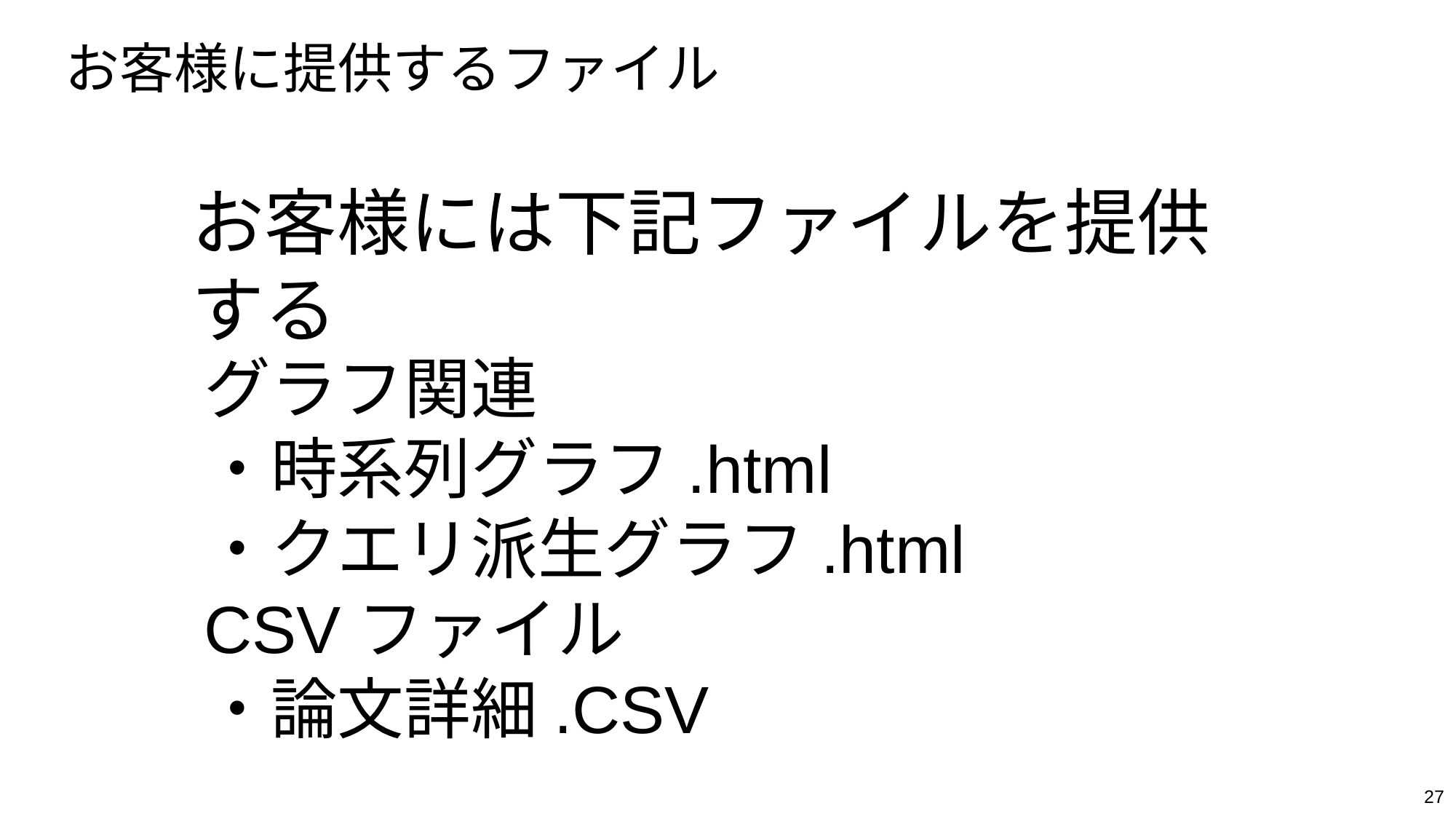

お客様に提供するファイル
お客様には下記ファイルを提供する
グラフ関連
・時系列グラフ.html
・クエリ派生グラフ.html
CSVファイル
・論文詳細.CSV
27